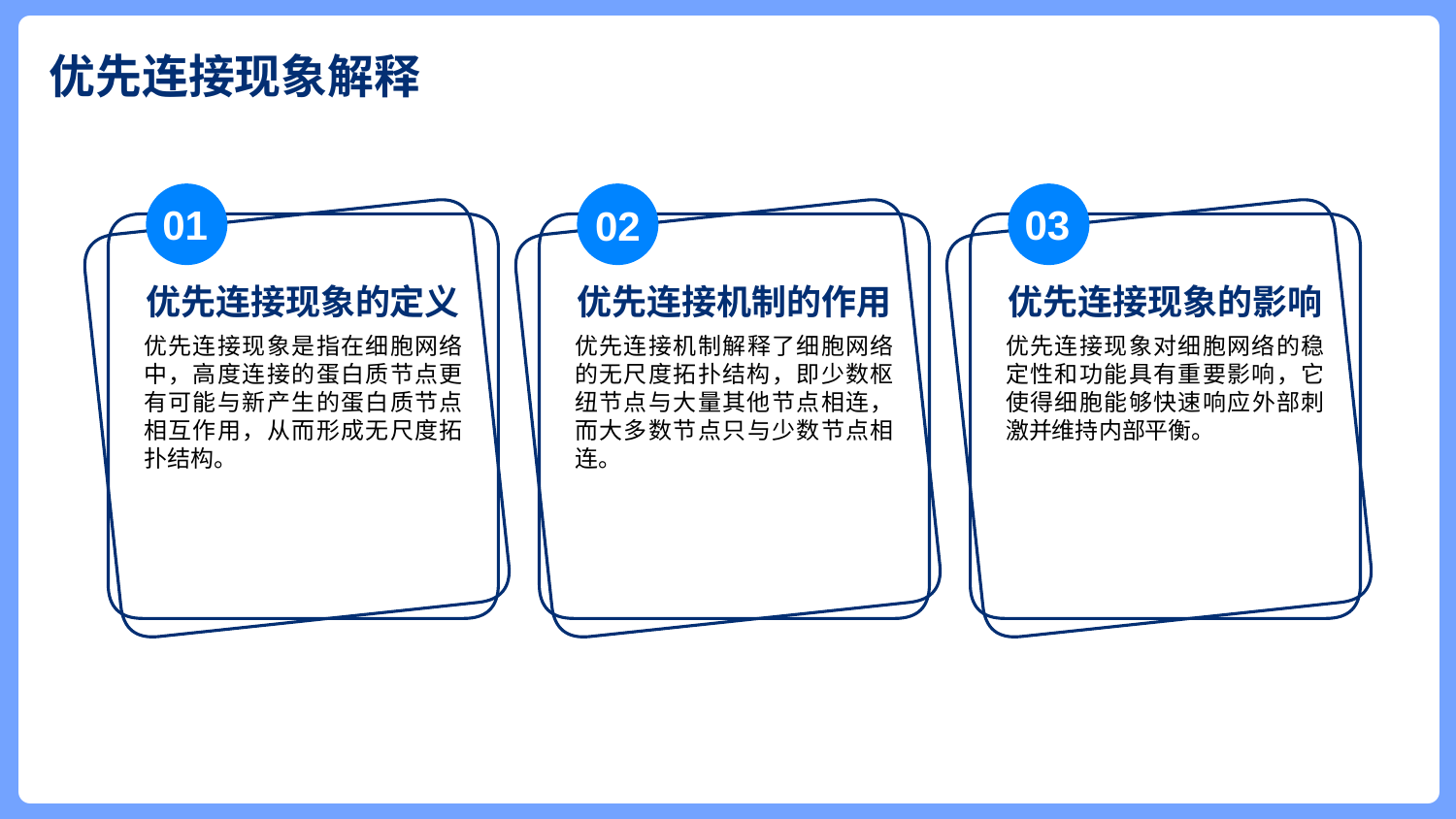

优先连接现象解释
01
03
02

优先连接现象的定义
优先连接机制的作用
优先连接现象的影响
优先连接现象是指在细胞网络中，高度连接的蛋白质节点更有可能与新产生的蛋白质节点相互作用，从而形成无尺度拓扑结构。
优先连接机制解释了细胞网络的无尺度拓扑结构，即少数枢纽节点与大量其他节点相连，而大多数节点只与少数节点相连。
优先连接现象对细胞网络的稳定性和功能具有重要影响，它使得细胞能够快速响应外部刺激并维持内部平衡。